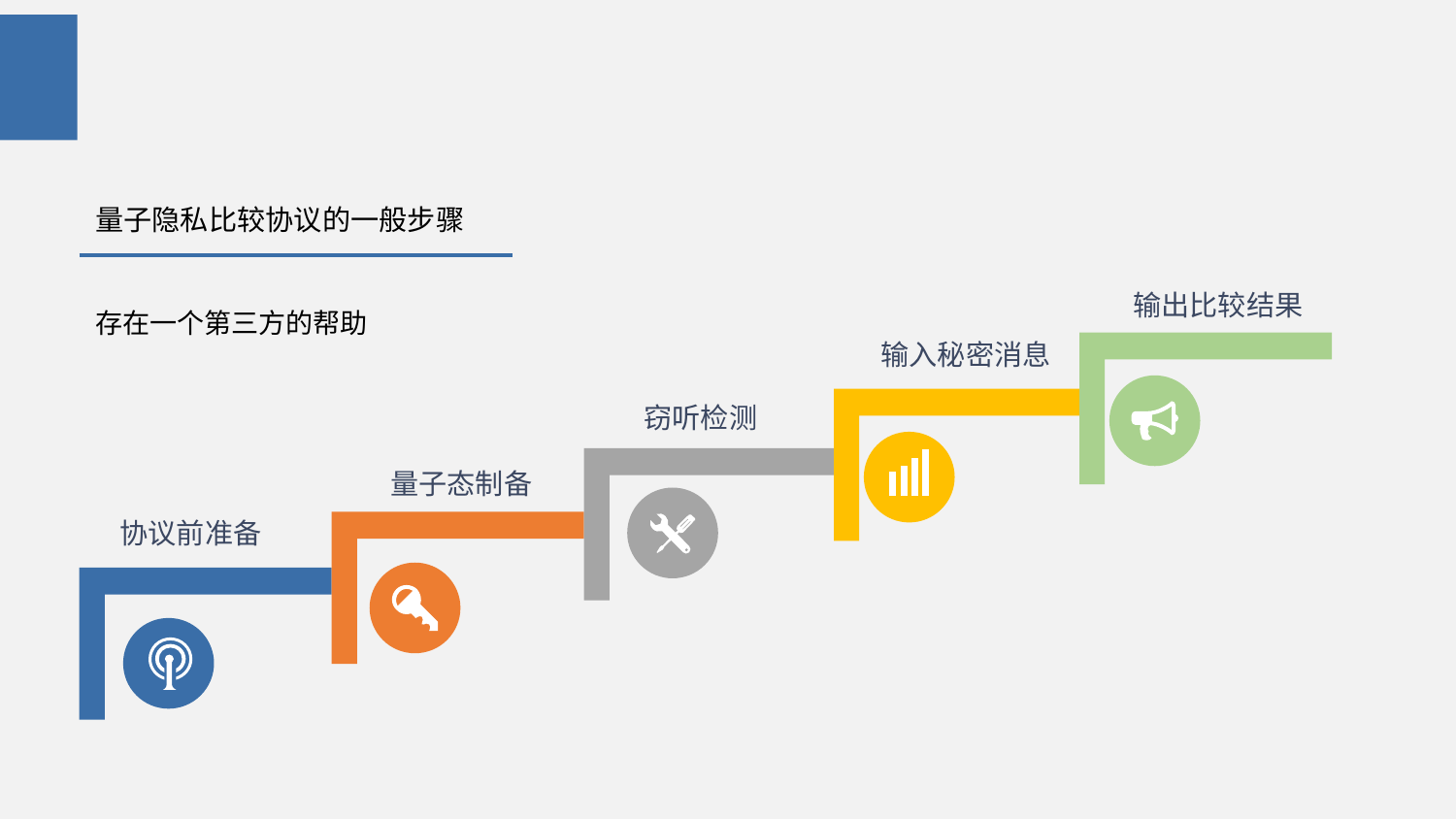

量子隐私比较协议的一般步骤
输出比较结果

输入秘密消息

窃听检测

量子态制备

协议前准备

存在一个第三方的帮助